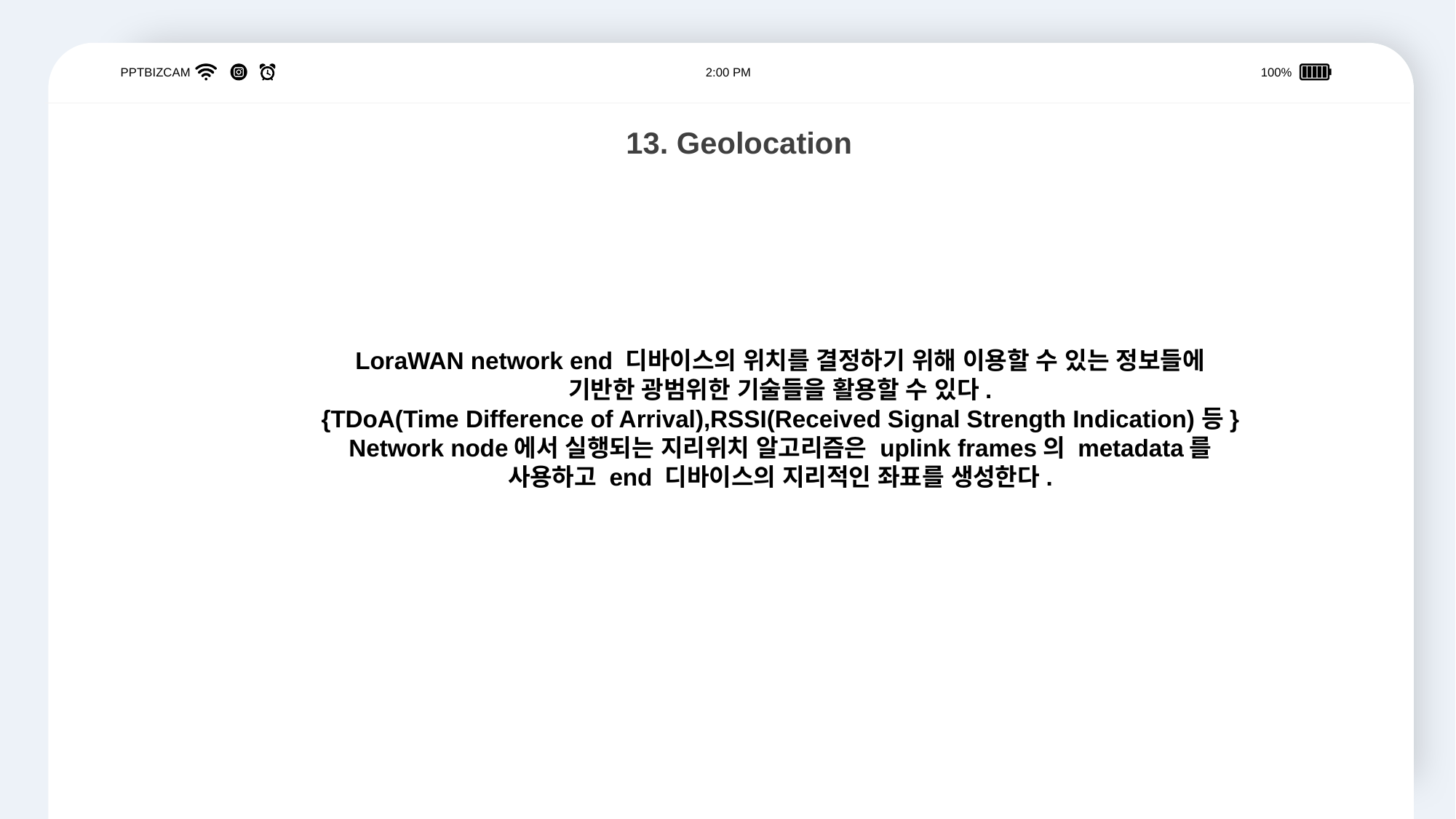

PPTBIZCAM
2:00 PM
100%

13. Geolocation
LoraWAN network end 디바이스의 위치를 결정하기 위해 이용할 수 있는 정보들에 기반한 광범위한 기술들을 활용할 수 있다.
{TDoA(Time Difference of Arrival),RSSI(Received Signal Strength Indication)등}
Network node에서 실행되는 지리위치 알고리즘은 uplink frames의 metadata를 사용하고 end 디바이스의 지리적인 좌표를 생성한다.